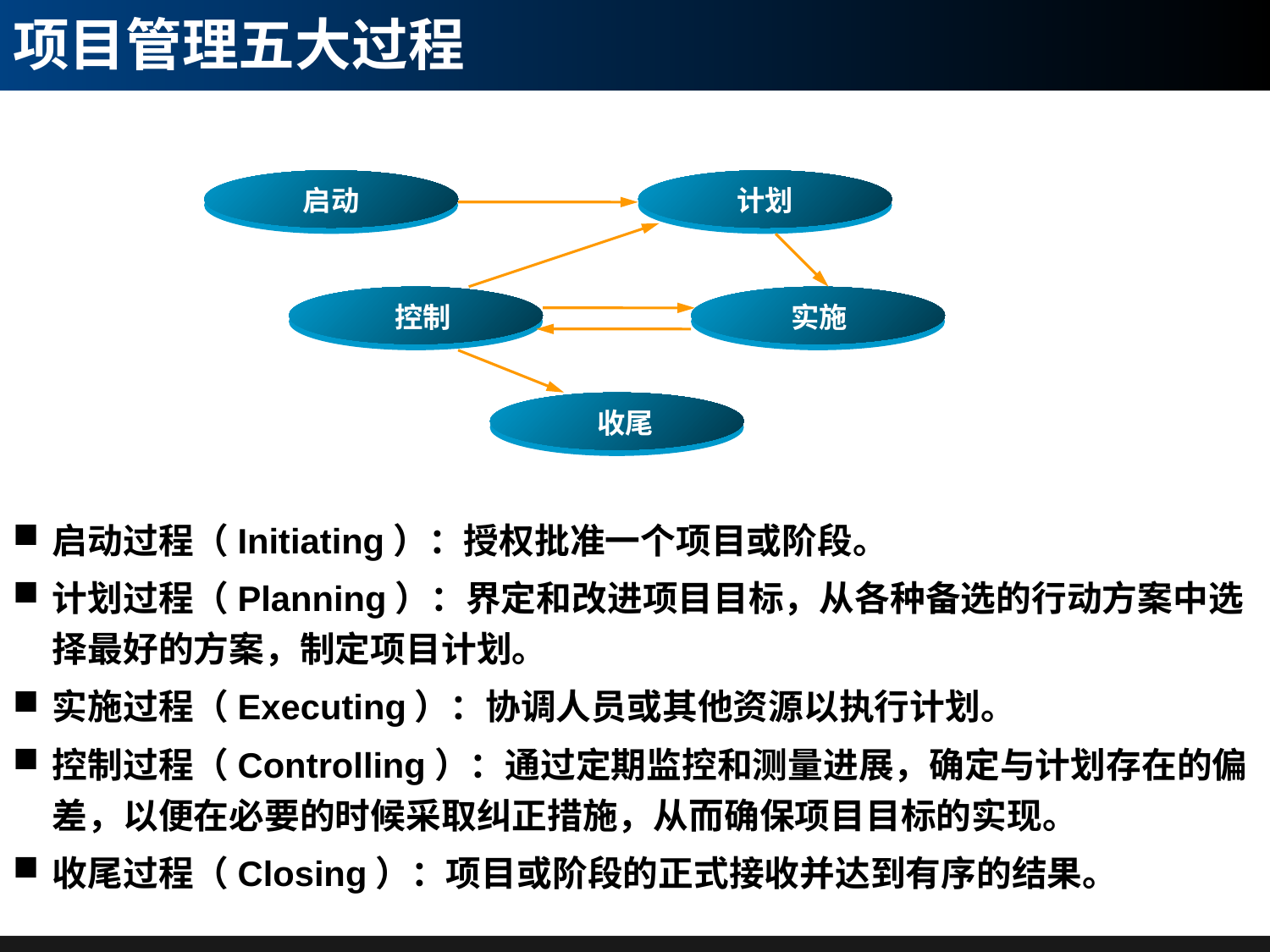

# 项目管理五大过程

启动

计划

控制
实施

收尾
启动过程（Initiating）：授权批准一个项目或阶段。
计划过程（Planning）：界定和改进项目目标，从各种备选的行动方案中选择最好的方案，制定项目计划。
实施过程（Executing）：协调人员或其他资源以执行计划。
控制过程（Controlling）：通过定期监控和测量进展，确定与计划存在的偏差，以便在必要的时候采取纠正措施，从而确保项目目标的实现。
收尾过程（Closing）：项目或阶段的正式接收并达到有序的结果。